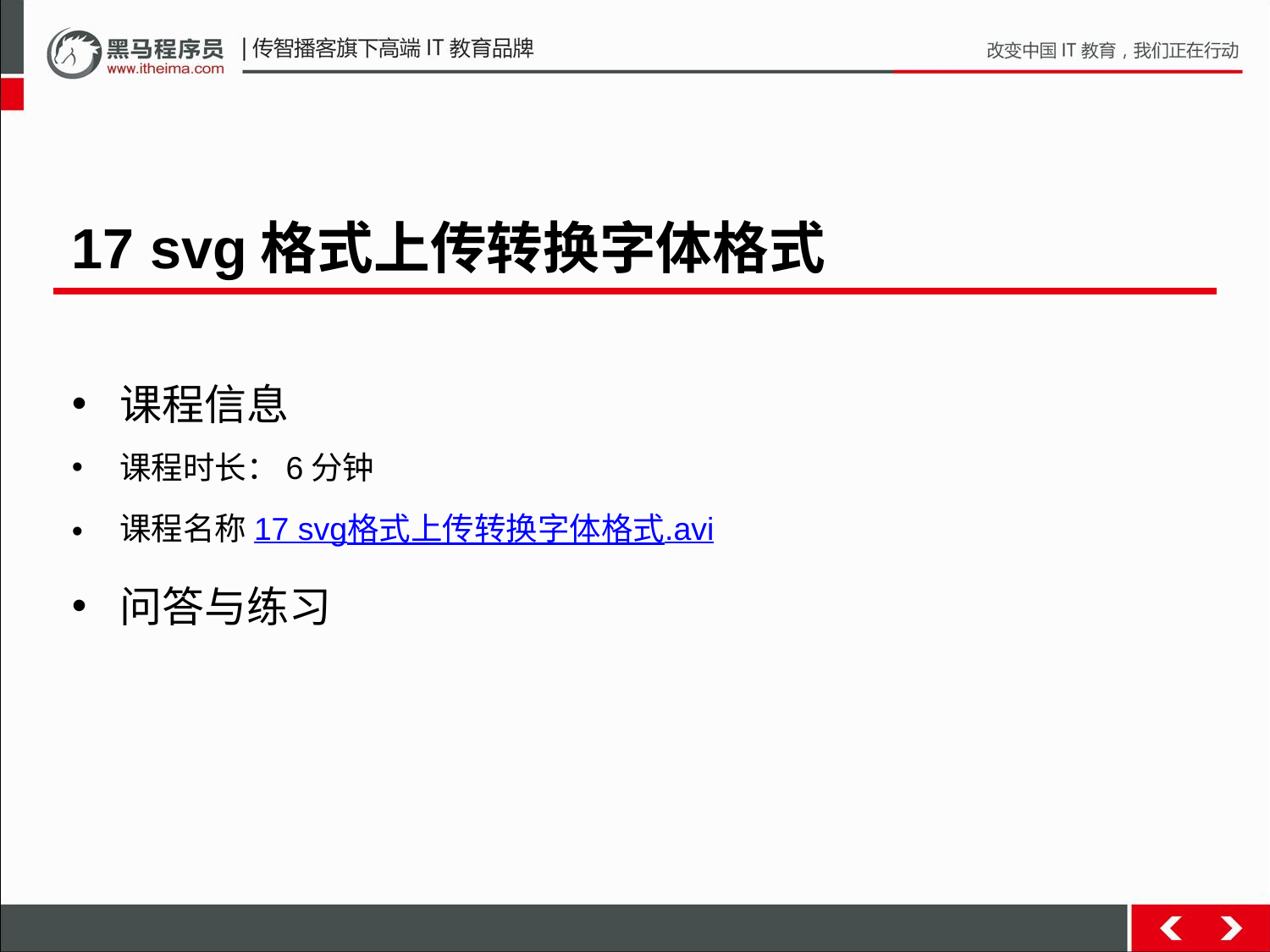

17 svg格式上传转换字体格式
课程信息
课程时长：6分钟
课程名称17 svg格式上传转换字体格式.avi
问答与练习